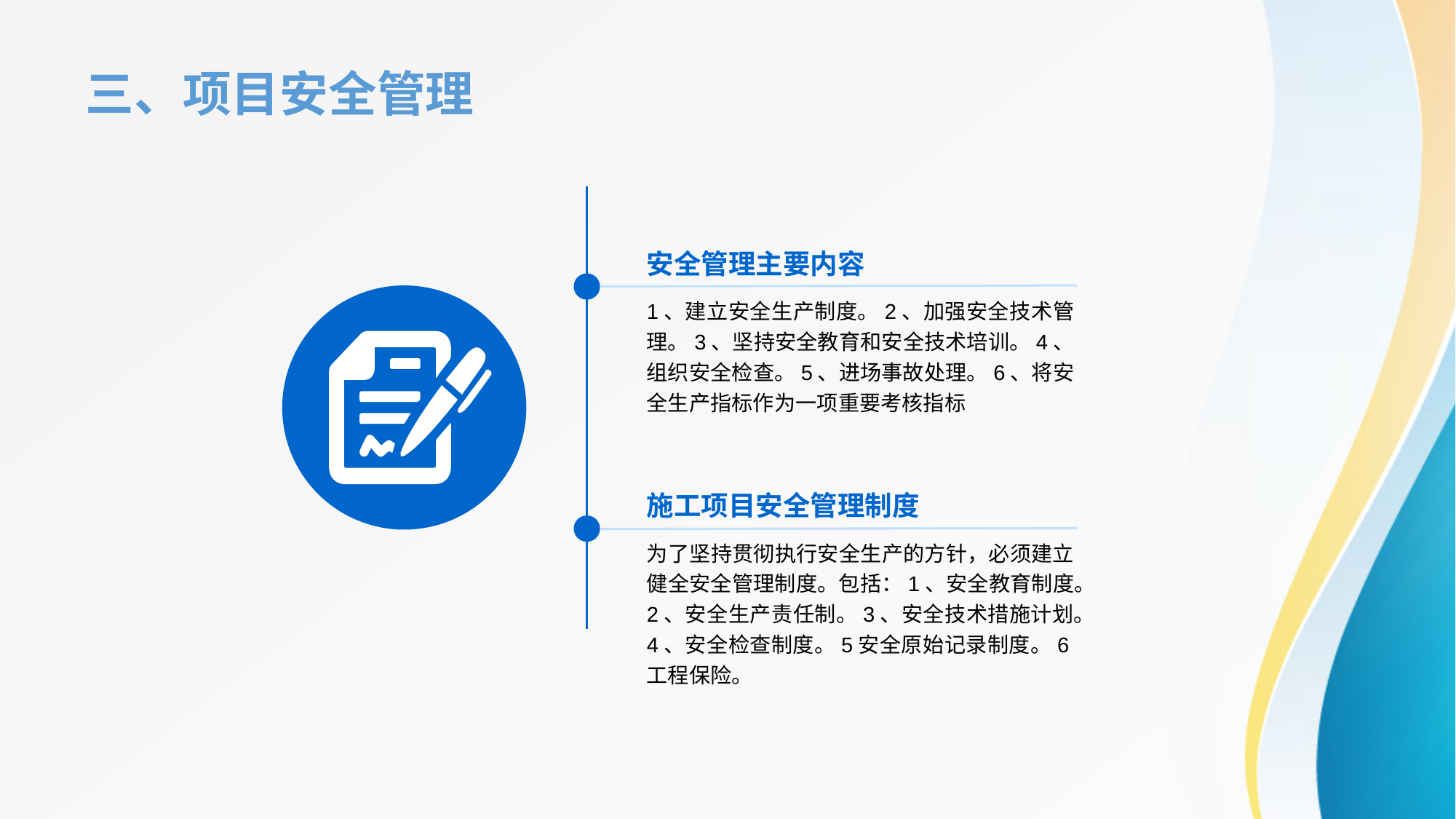

三、项目安全管理
安全管理主要内容

1、建立安全生产制度。2、加强安全技术管理。3、坚持安全教育和安全技术培训。4、组织安全检查。5、进场事故处理。6、将安全生产指标作为一项重要考核指标

施工项目安全管理制度

为了坚持贯彻执行安全生产的方针，必须建立健全安全管理制度。包括：1、安全教育制度。2、安全生产责任制。3、安全技术措施计划。4、安全检查制度。5安全原始记录制度。6工程保险。